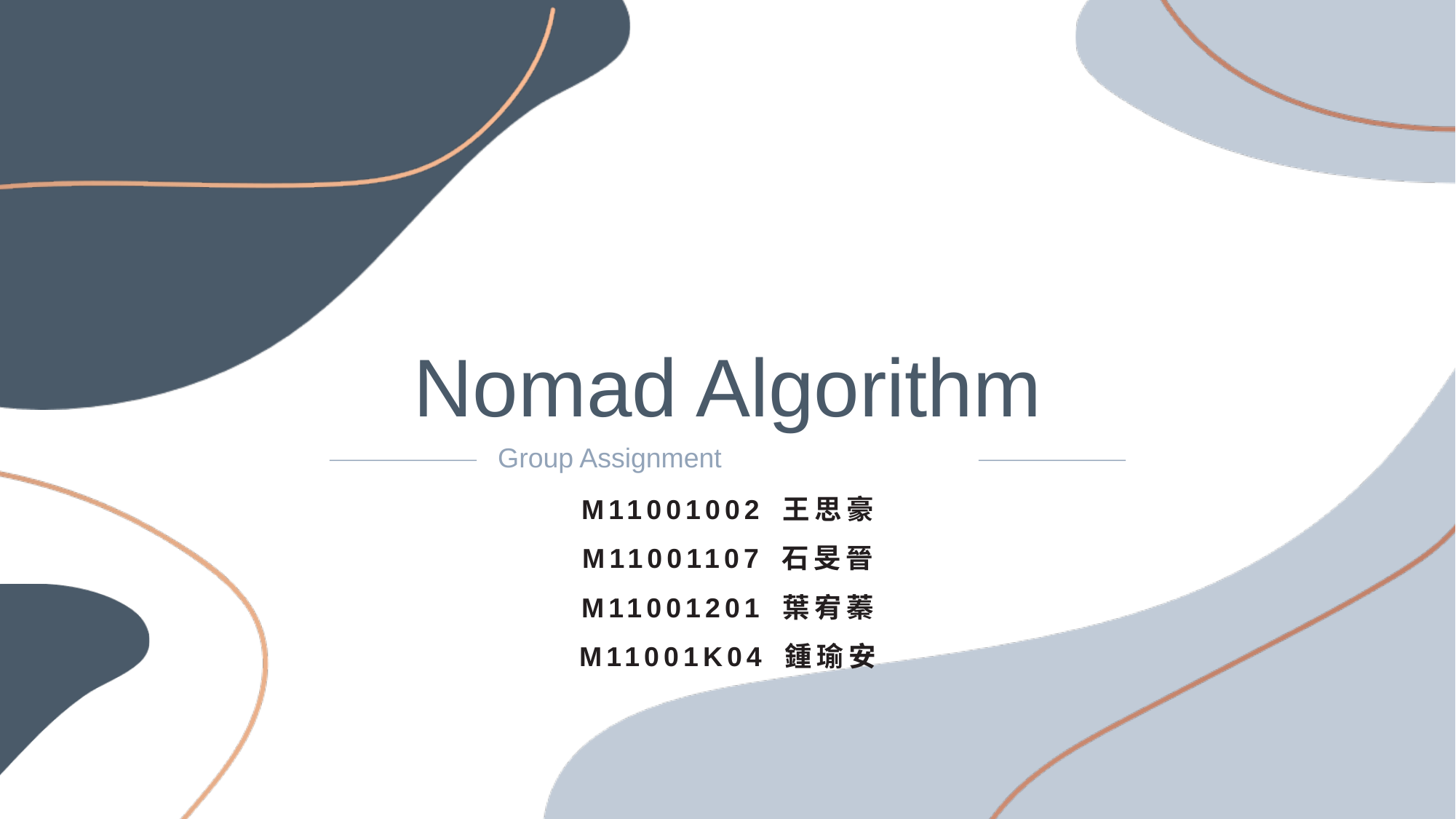

Nomad Algorithm
Group Assignment

M11001002 王思豪
M11001107 石旻晉
M11001201 葉宥蓁
M11001K04 鍾瑜安